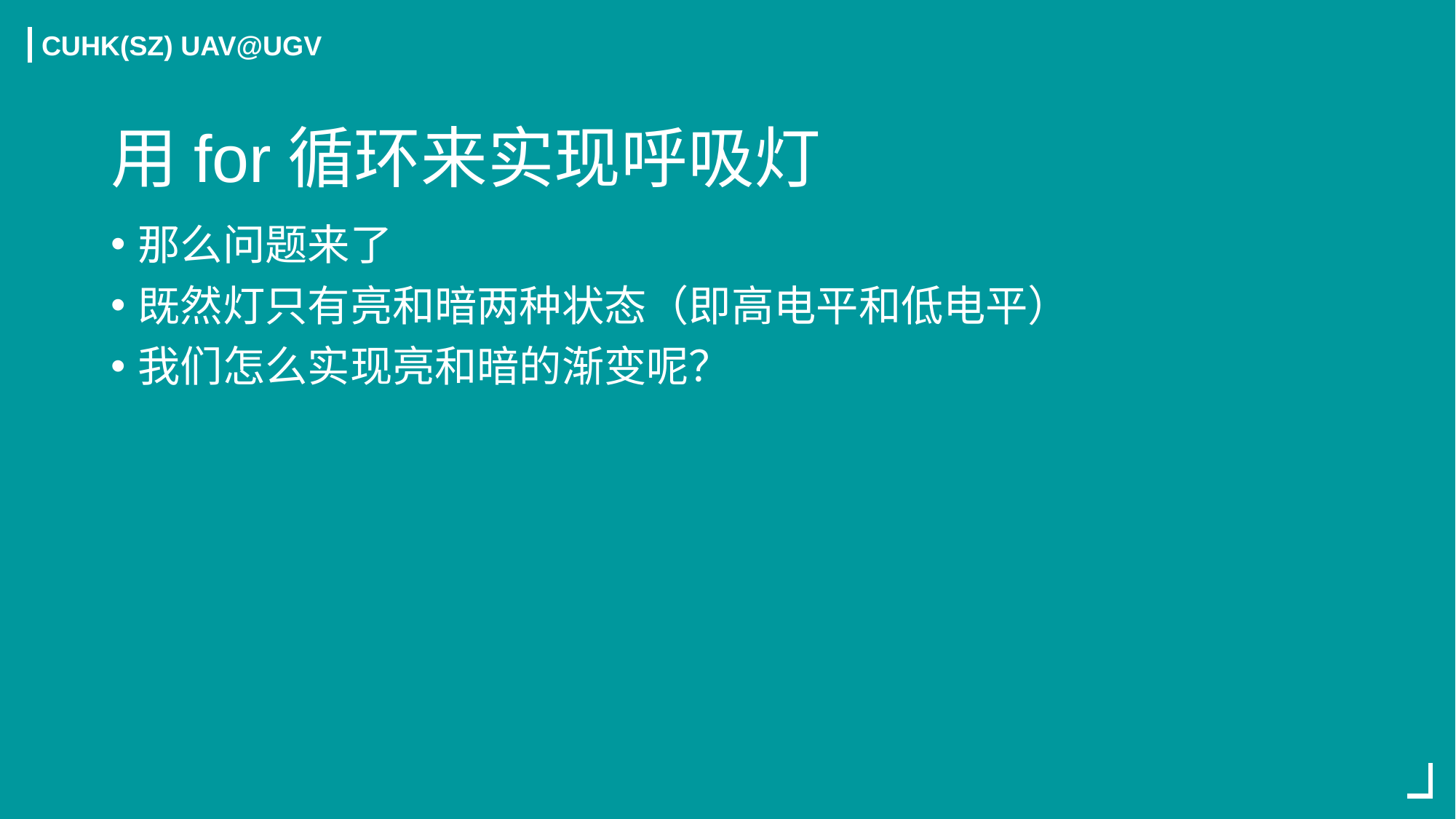

# 用for循环来实现呼吸灯
那么问题来了
既然灯只有亮和暗两种状态（即高电平和低电平）
我们怎么实现亮和暗的渐变呢？